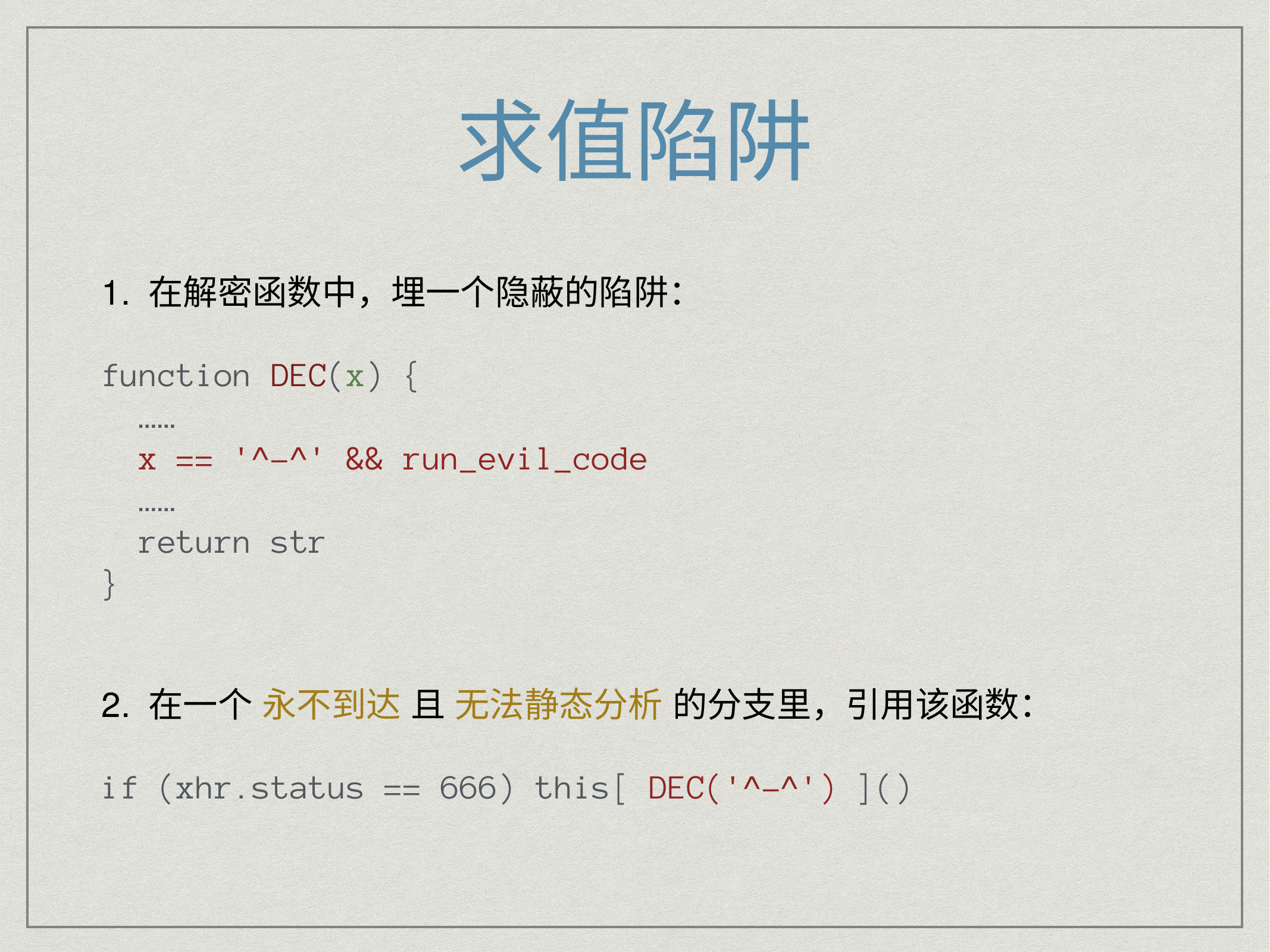

# 求值陷阱
1. 在解密函数中，埋一个隐蔽的陷阱：
function DEC(x) {
  ……
  x == '^-^' && run_evil_code
  ……
  return str
}
2. 在一个 永不到达 且 无法静态分析 的分支里，引用该函数：
if (xhr.status == 666) this[ DEC('^-^') ]()